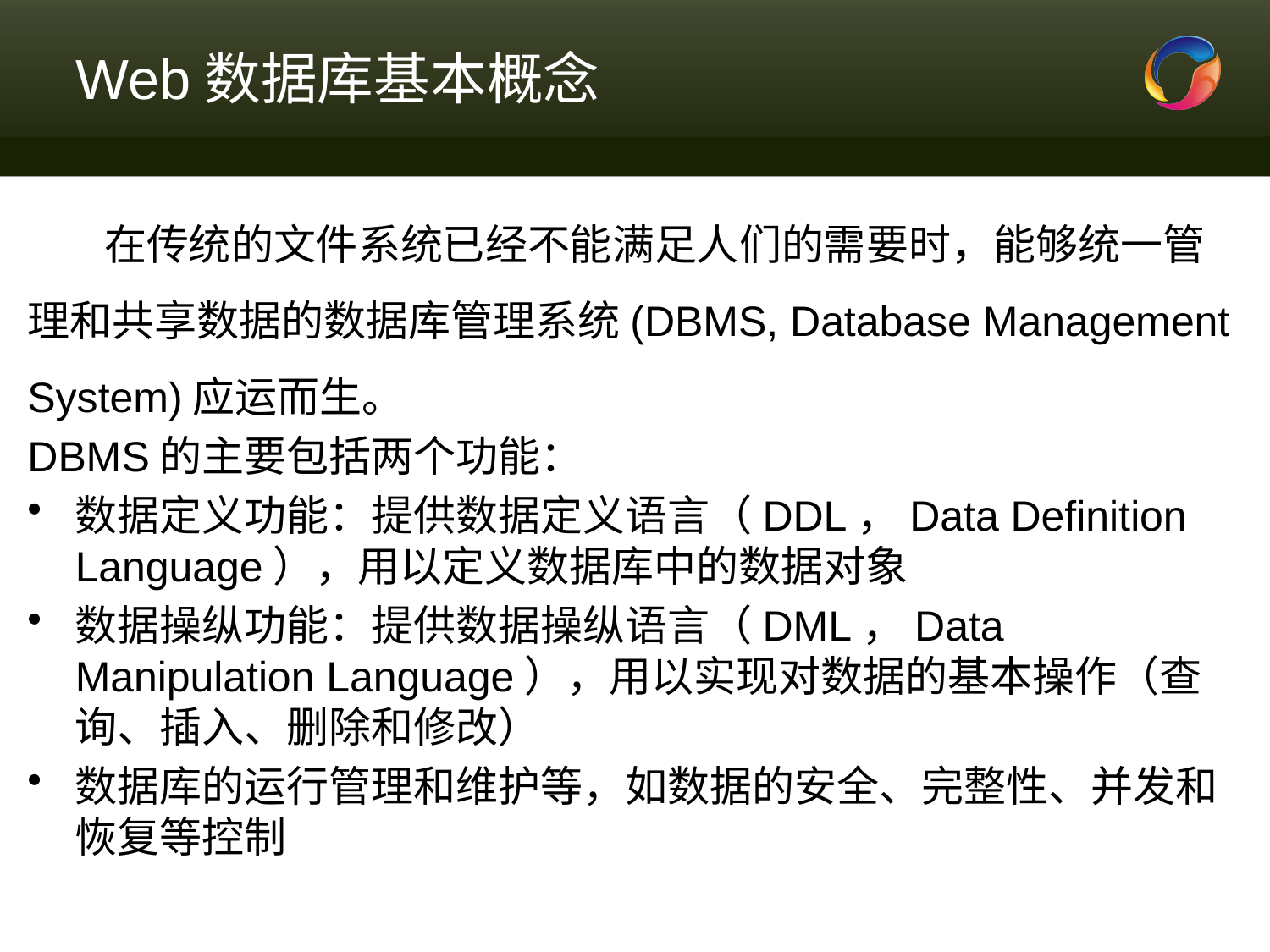

# Web数据库基本概念
       在传统的文件系统已经不能满足人们的需要时，能够统一管理和共享数据的数据库管理系统(DBMS, Database Management System)应运而生。
DBMS的主要包括两个功能：
数据定义功能：提供数据定义语言（DDL，Data Definition Language），用以定义数据库中的数据对象
数据操纵功能：提供数据操纵语言（DML，Data Manipulation Language），用以实现对数据的基本操作（查询、插入、删除和修改）
数据库的运行管理和维护等，如数据的安全、完整性、并发和恢复等控制